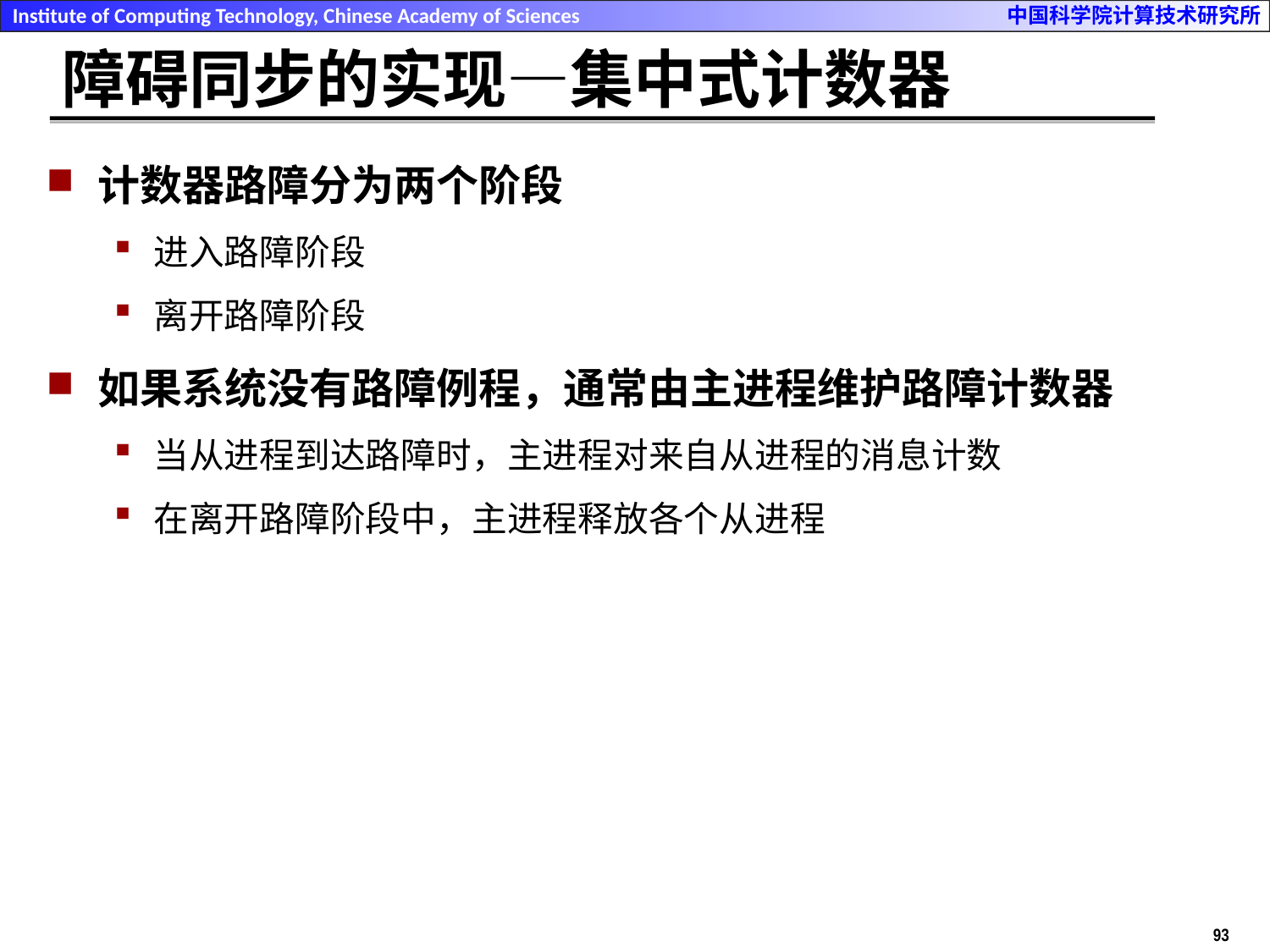

# 障碍同步的实现—集中式计数器
计数器路障分为两个阶段
进入路障阶段
离开路障阶段
如果系统没有路障例程，通常由主进程维护路障计数器
当从进程到达路障时，主进程对来自从进程的消息计数
在离开路障阶段中，主进程释放各个从进程